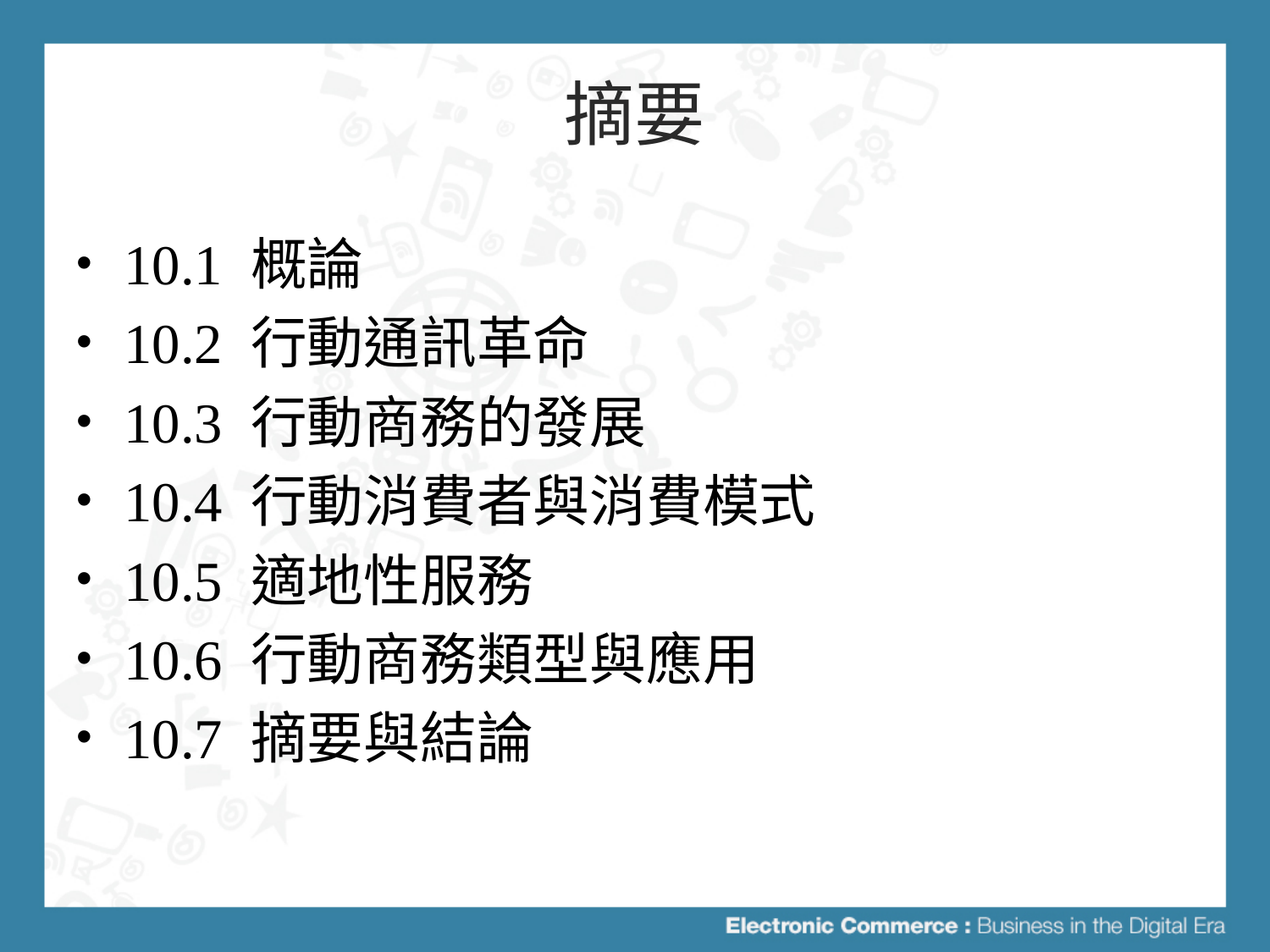

# 摘要
10.1 概論
10.2 行動通訊革命
10.3 行動商務的發展
10.4 行動消費者與消費模式
10.5 適地性服務
10.6 行動商務類型與應用
10.7 摘要與結論